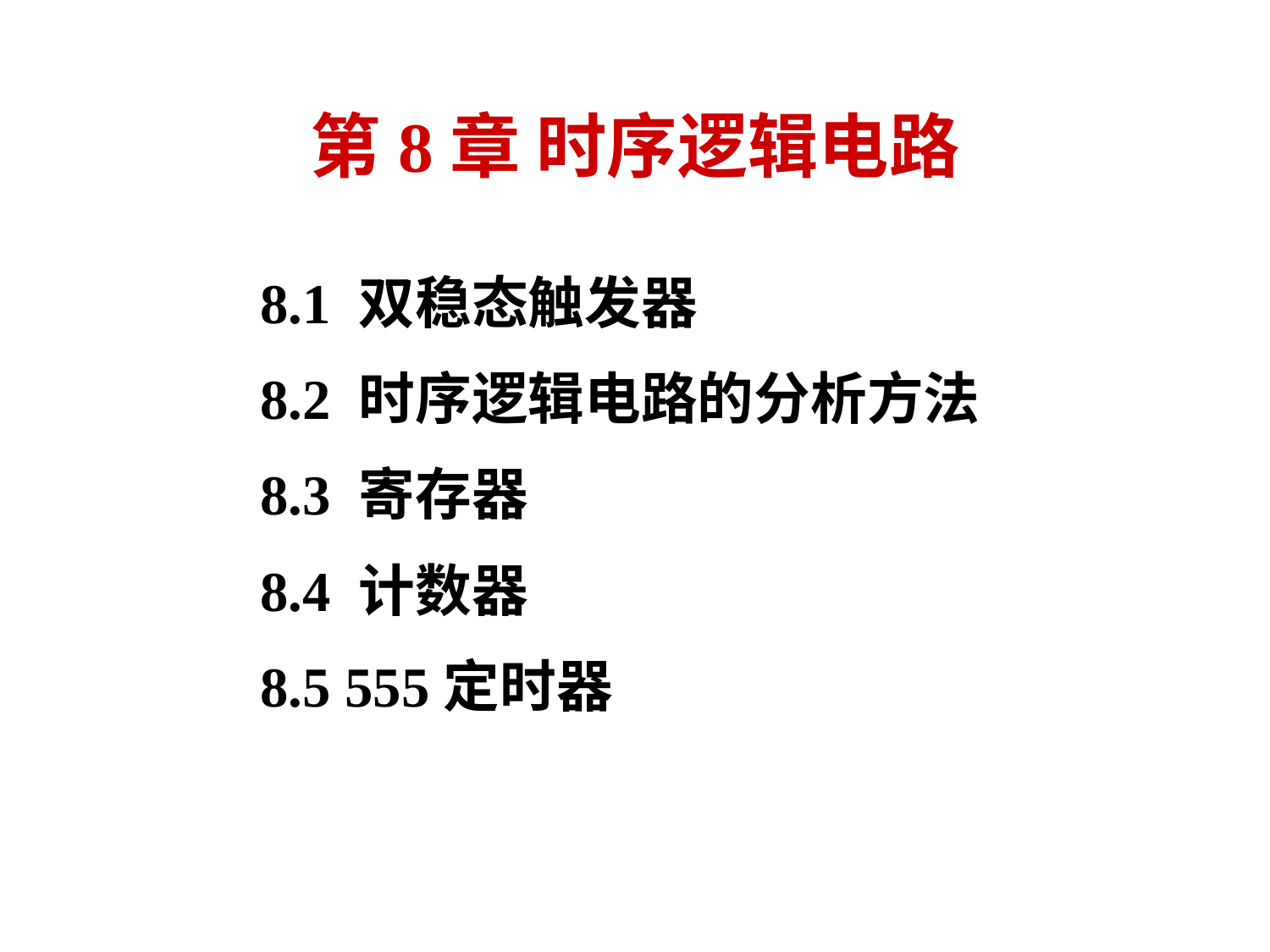

# 第8章 时序逻辑电路
8.1 双稳态触发器
8.2 时序逻辑电路的分析方法
8.3 寄存器
8.4 计数器
8.5 555定时器